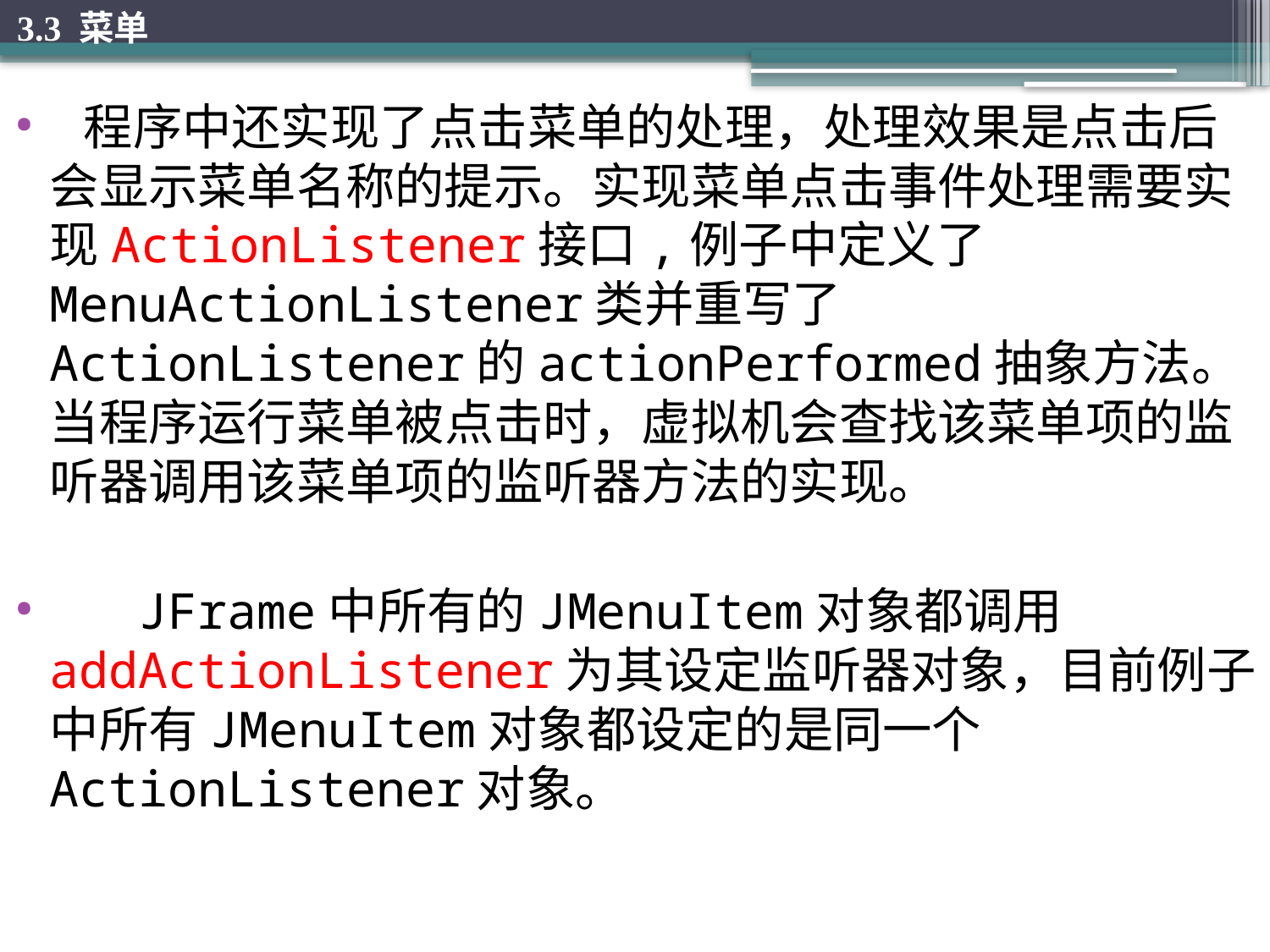

3.3 菜单
  程序中还实现了点击菜单的处理，处理效果是点击后会显示菜单名称的提示。实现菜单点击事件处理需要实现ActionListener接口,例子中定义了MenuActionListener类并重写了ActionListener的actionPerformed抽象方法。当程序运行菜单被点击时，虚拟机会查找该菜单项的监听器调用该菜单项的监听器方法的实现。

   JFrame中所有的JMenuItem对象都调用addActionListener为其设定监听器对象，目前例子中所有JMenuItem对象都设定的是同一个ActionListener对象。